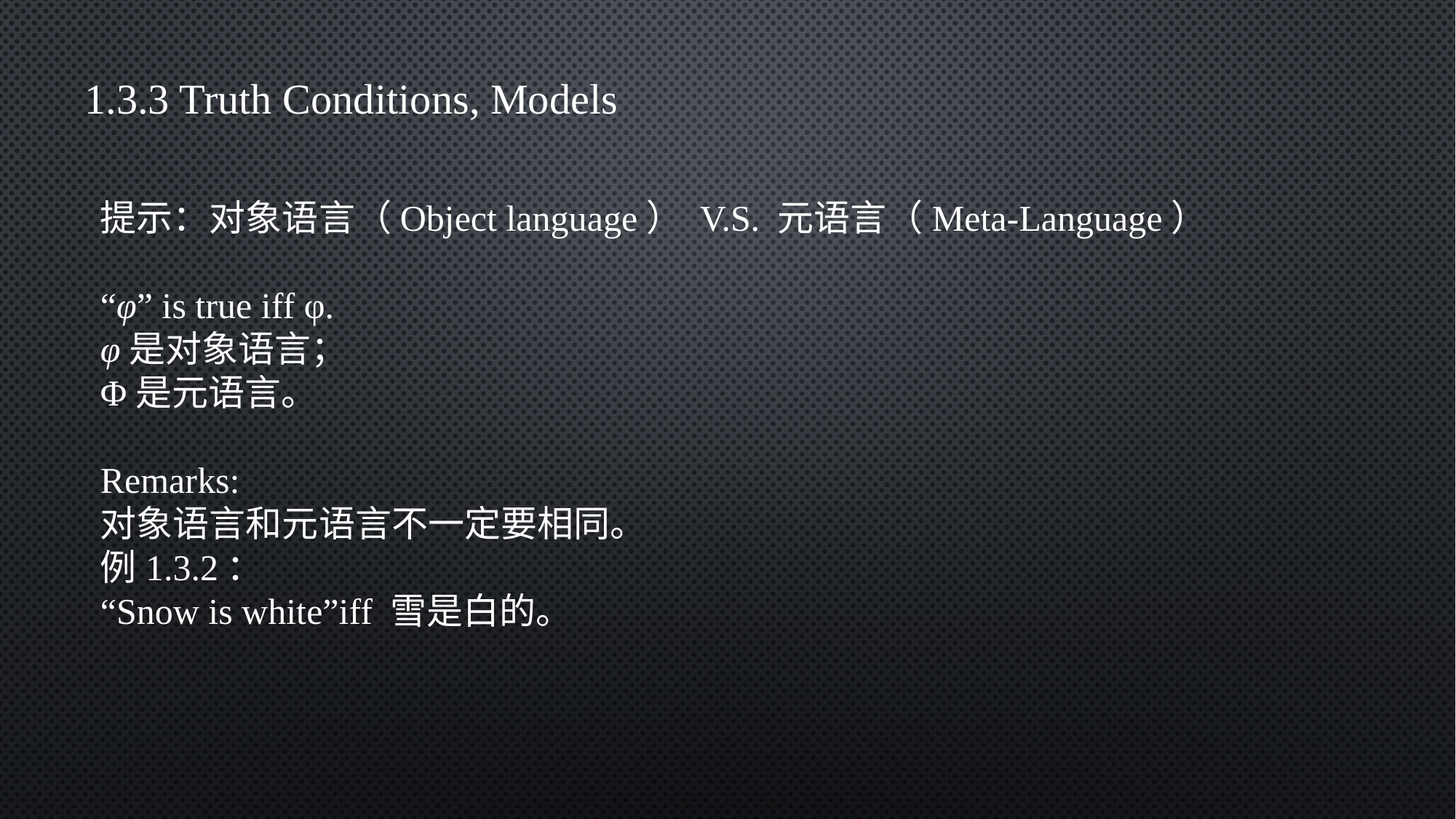

1.3.3 Truth Conditions, Models
提示：对象语言（Object language） V.S. 元语言（Meta-Language）

“φ” is true iff φ.
φ是对象语言；
Φ是元语言。

Remarks:
对象语言和元语言不一定要相同。
例1.3.2：
“Snow is white”iff 雪是白的。